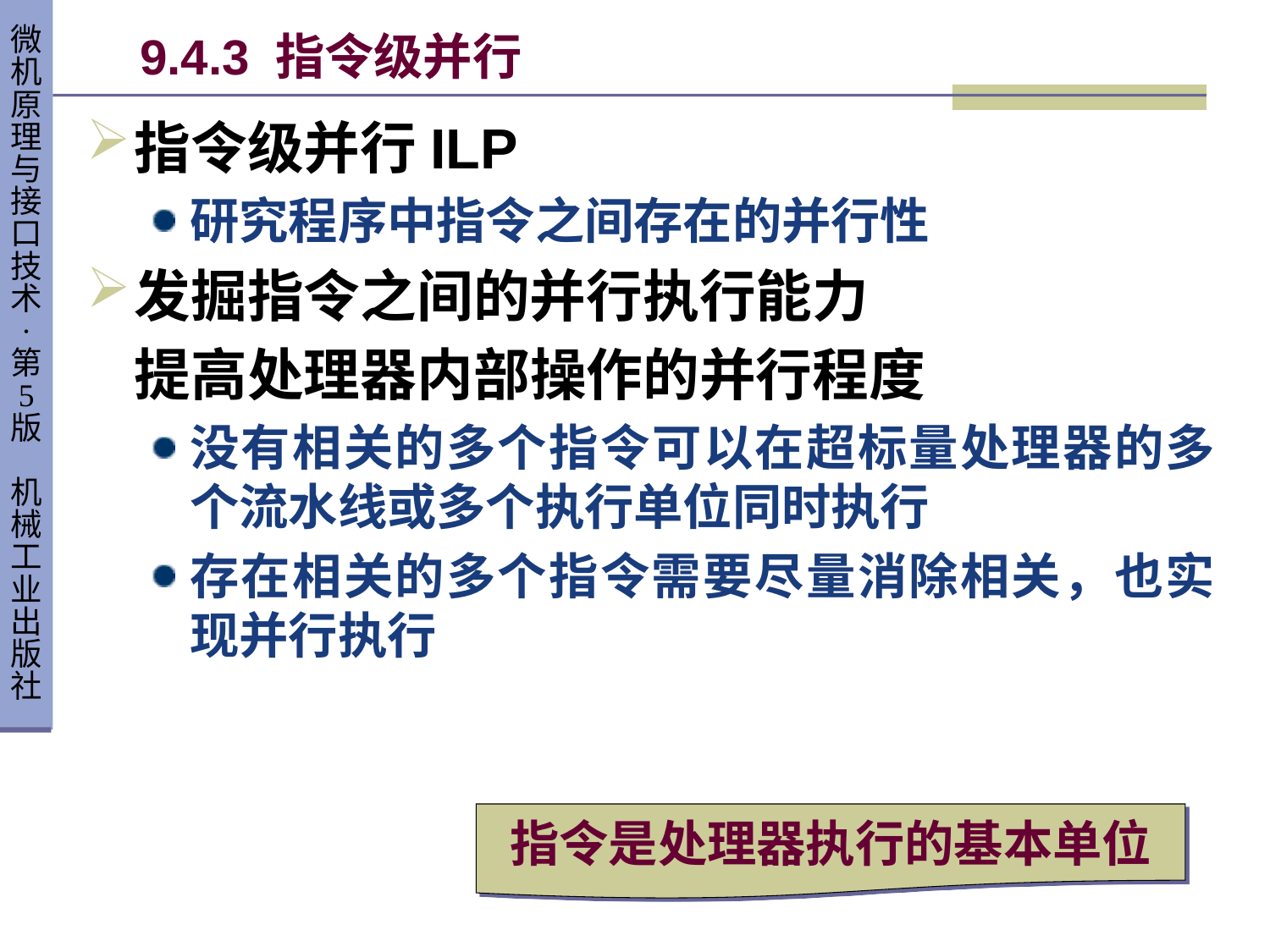

# 9.4.3 指令级并行
指令级并行ILP
研究程序中指令之间存在的并行性
发掘指令之间的并行执行能力
	提高处理器内部操作的并行程度
没有相关的多个指令可以在超标量处理器的多个流水线或多个执行单位同时执行
存在相关的多个指令需要尽量消除相关，也实现并行执行
指令是处理器执行的基本单位